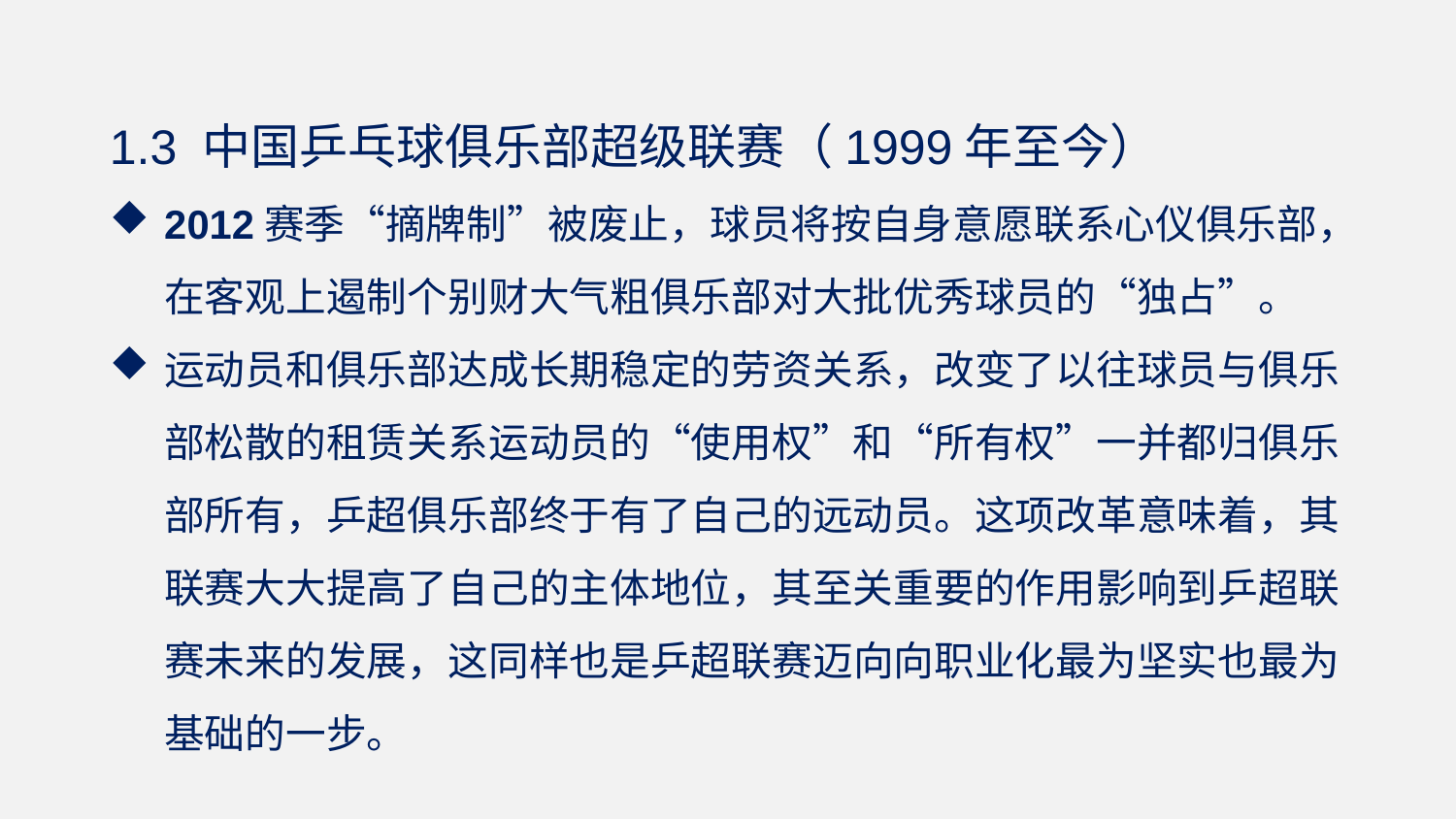

1.3 中国乒乓球俱乐部超级联赛（1999年至今）
2012赛季“摘牌制”被废止，球员将按自身意愿联系心仪俱乐部，在客观上遏制个别财大气粗俱乐部对大批优秀球员的“独占”。
运动员和俱乐部达成长期稳定的劳资关系，改变了以往球员与俱乐部松散的租赁关系运动员的“使用权”和“所有权”一并都归俱乐部所有，乒超俱乐部终于有了自己的远动员。这项改革意味着，其联赛大大提高了自己的主体地位，其至关重要的作用影响到乒超联赛未来的发展，这同样也是乒超联赛迈向向职业化最为坚实也最为基础的一步。